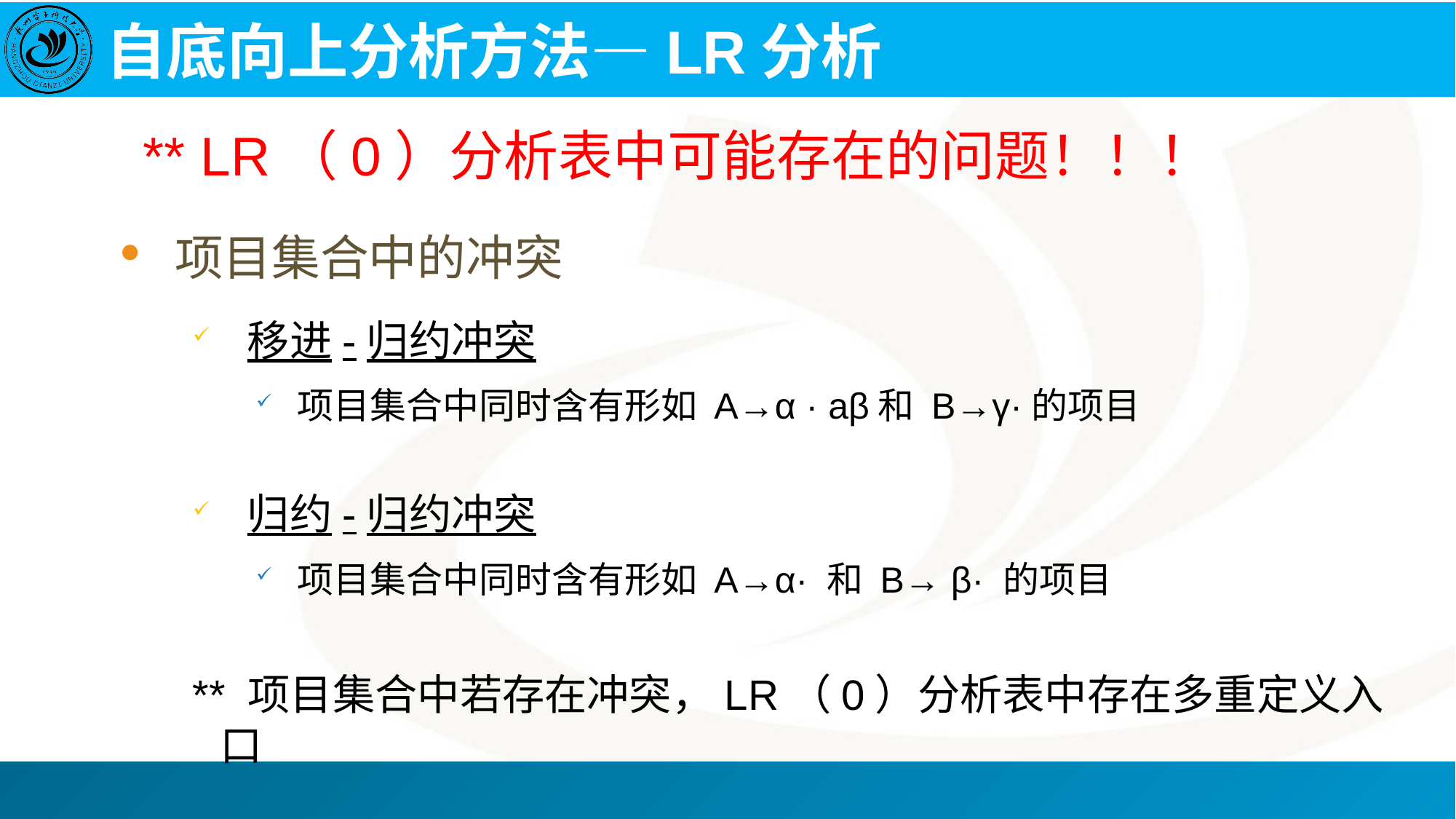

# 自底向上分析方法—LR分析
    ** LR（0）分析表中可能存在的问题！！！
项目集合中的冲突
移进-归约冲突
项目集合中同时含有形如 A→α · aβ和 B→γ·的项目
归约-归约冲突
项目集合中同时含有形如 A→α· 和 B→ β· 的项目
** 项目集合中若存在冲突，LR（0）分析表中存在多重定义入口
88